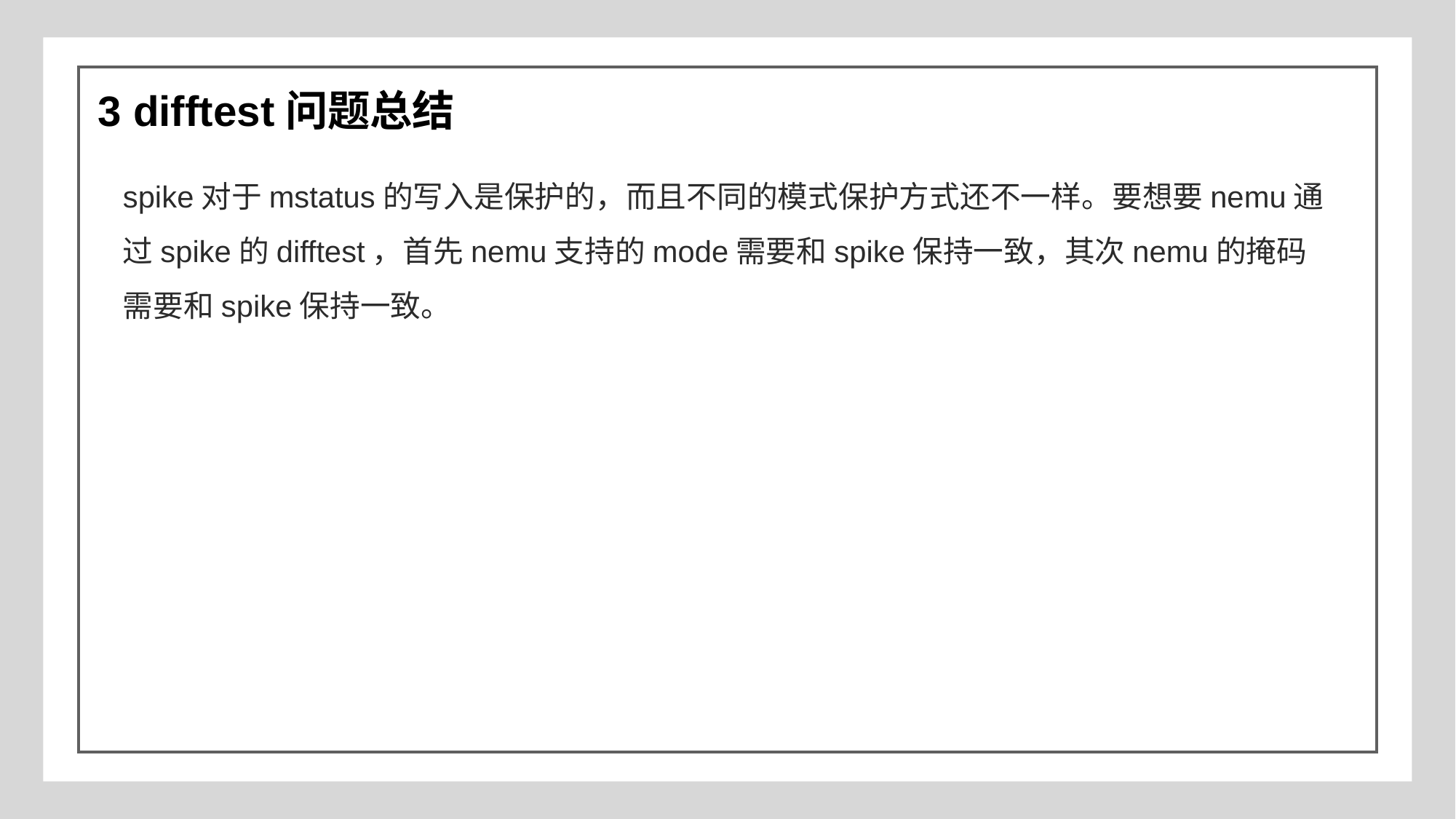

3 difftest问题总结
spike对于mstatus的写入是保护的，而且不同的模式保护方式还不一样。要想要nemu通过spike的difftest，首先nemu支持的mode需要和spike保持一致，其次nemu的掩码需要和spike保持一致。